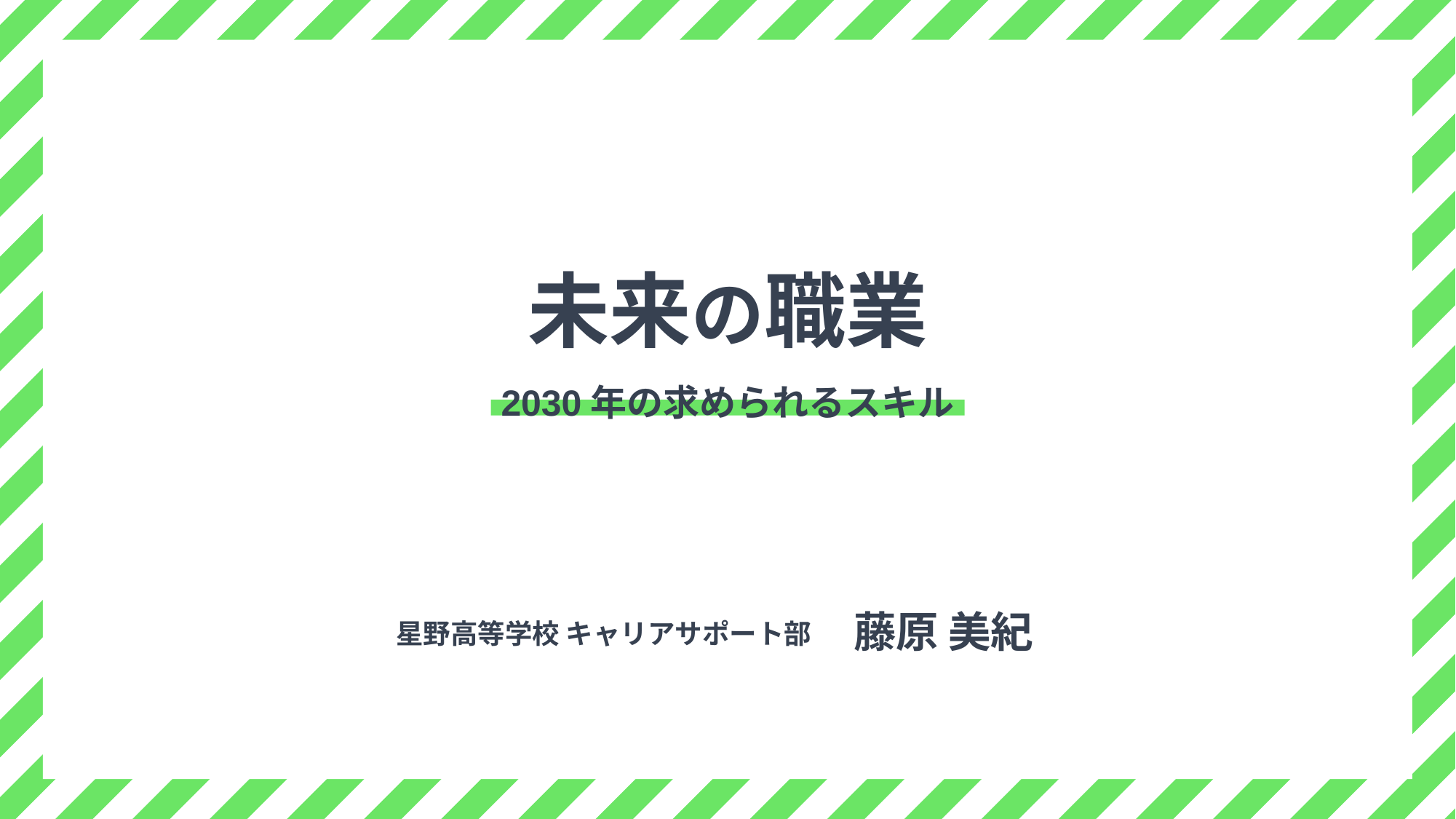

未来の職業
2030年の求められるスキル

藤原 美紀
星野高等学校 キャリアサポート部